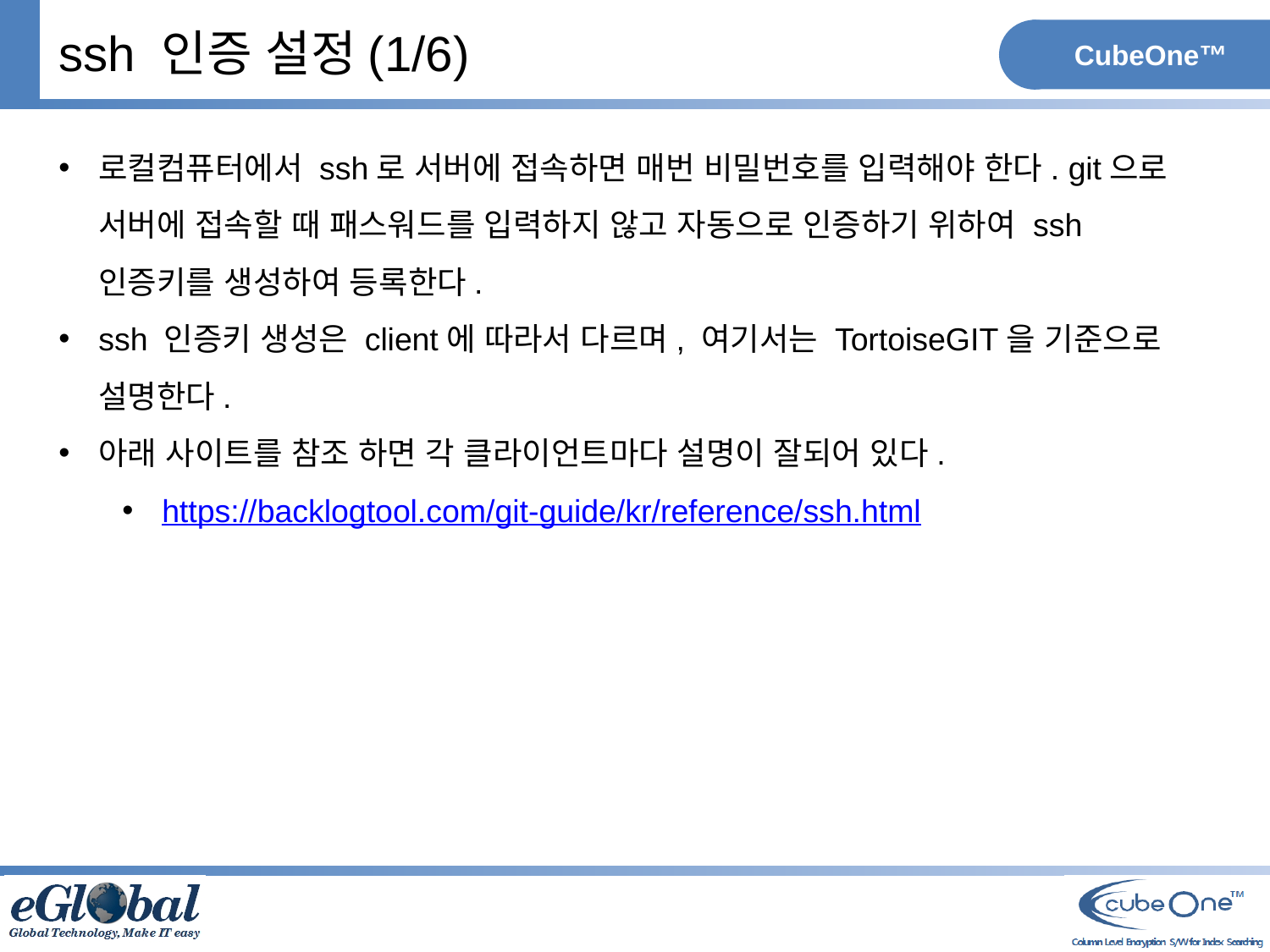

ssh 인증 설정(1/6)

로컬컴퓨터에서 ssh로 서버에 접속하면 매번 비밀번호를 입력해야 한다. git으로 서버에 접속할 때 패스워드를 입력하지 않고 자동으로 인증하기 위하여 ssh 인증키를 생성하여 등록한다.
ssh 인증키 생성은 client에 따라서 다르며, 여기서는 TortoiseGIT을 기준으로 설명한다.
아래 사이트를 참조 하면 각 클라이언트마다 설명이 잘되어 있다.
https://backlogtool.com/git-guide/kr/reference/ssh.html